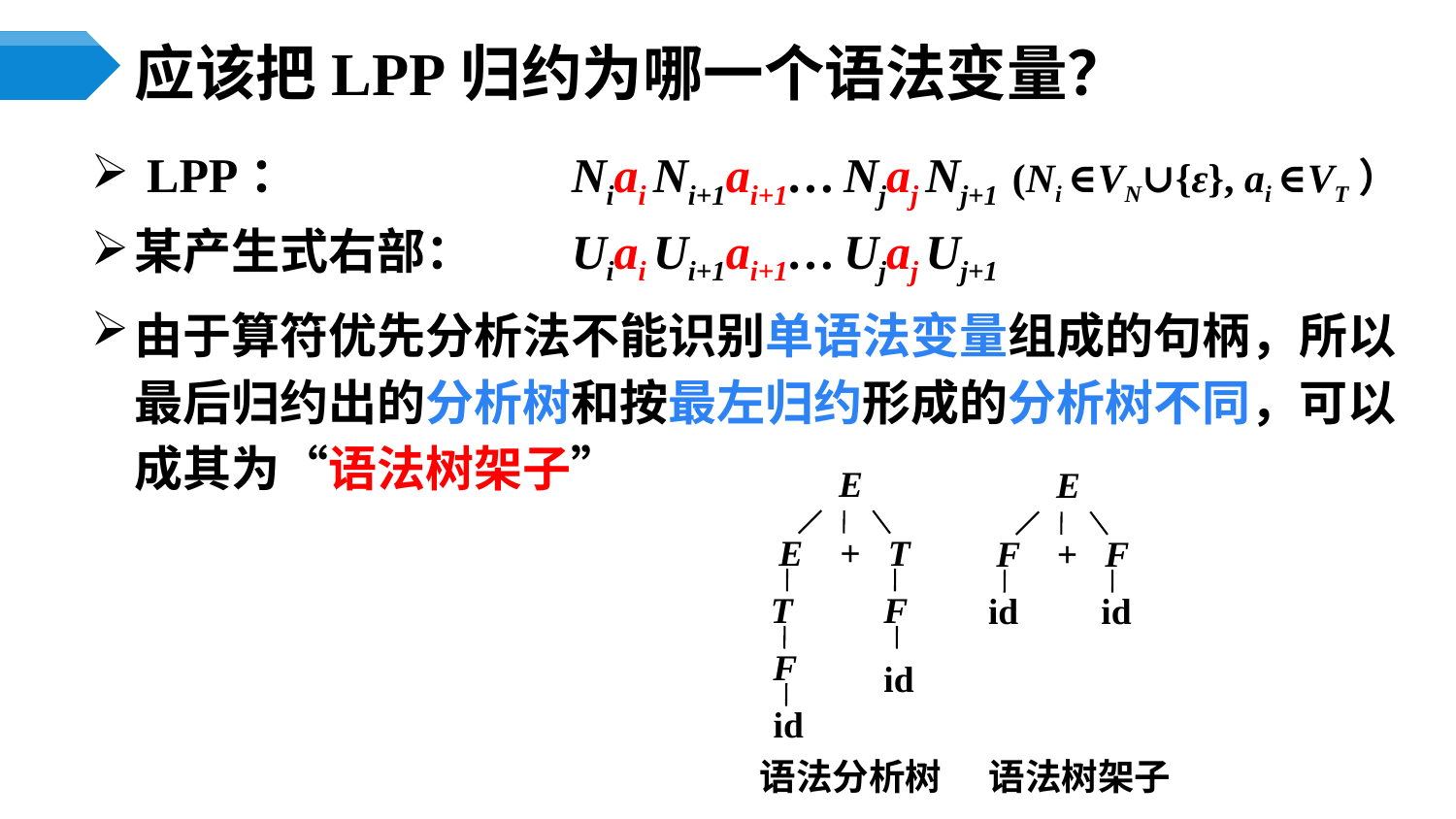

# 应该把LPP归约为哪一个语法变量？
 LPP：		Niai Ni+1ai+1… Njaj Nj+1  (Ni ∈VN∪{ε}, ai ∈VT）
某产生式右部：	Uiai Ui+1ai+1… Ujaj Uj+1
由于算符优先分析法不能识别单语法变量组成的句柄，所以最后归约出的分析树和按最左归约形成的分析树不同，可以成其为“语法树架子”
E
E    +   T
T
F
F
id
id
E
F    +   F
id
id
语法分析树
语法树架子